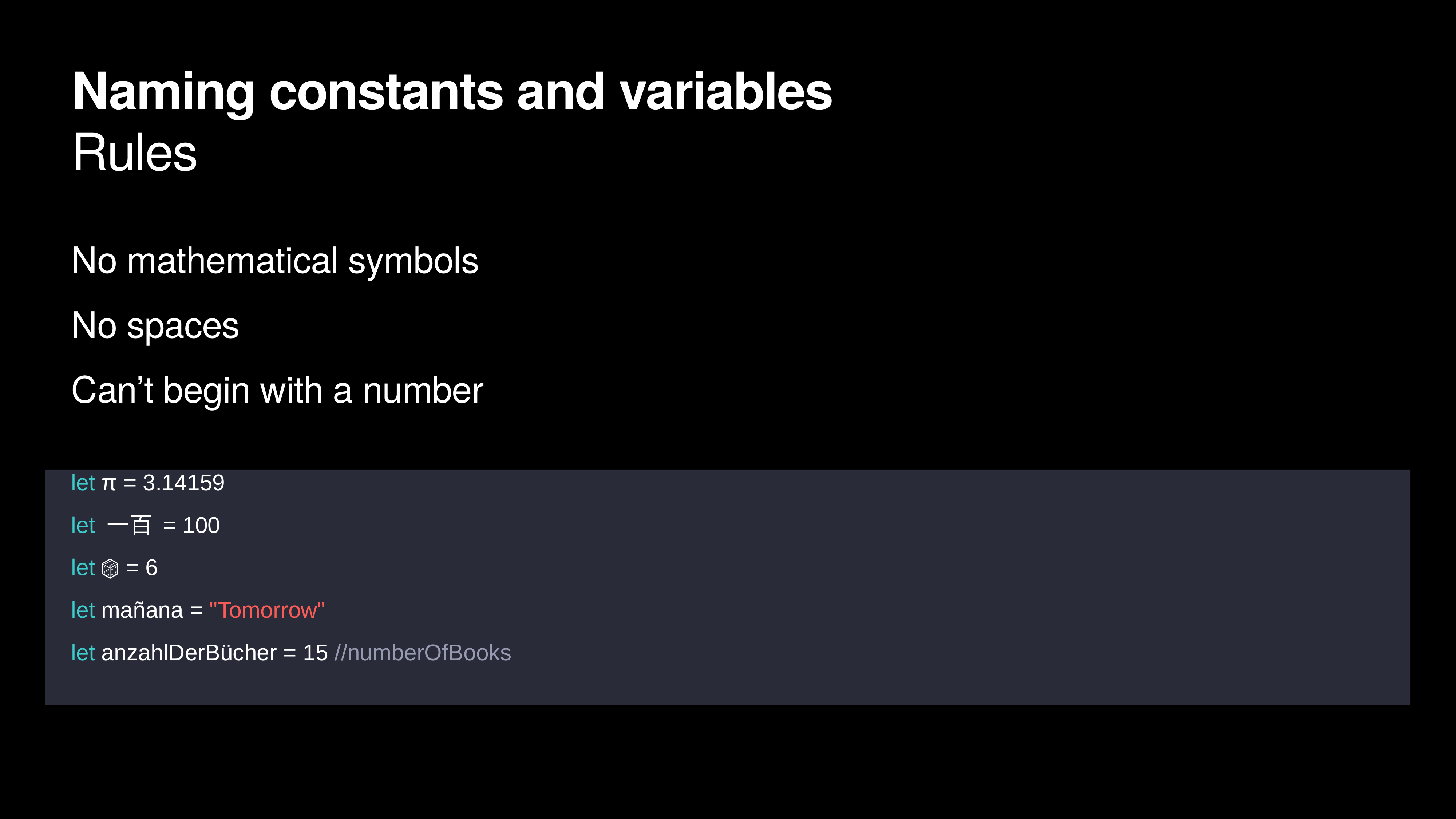

# Naming constants and variables
Rules
No mathematical symbols
No spaces
Can’t begin with a number
let π = 3.14159
let 一百 = 100
let 🎲 = 6
let mañana = "Tomorrow"
let anzahlDerBücher = 15 //numberOfBooks